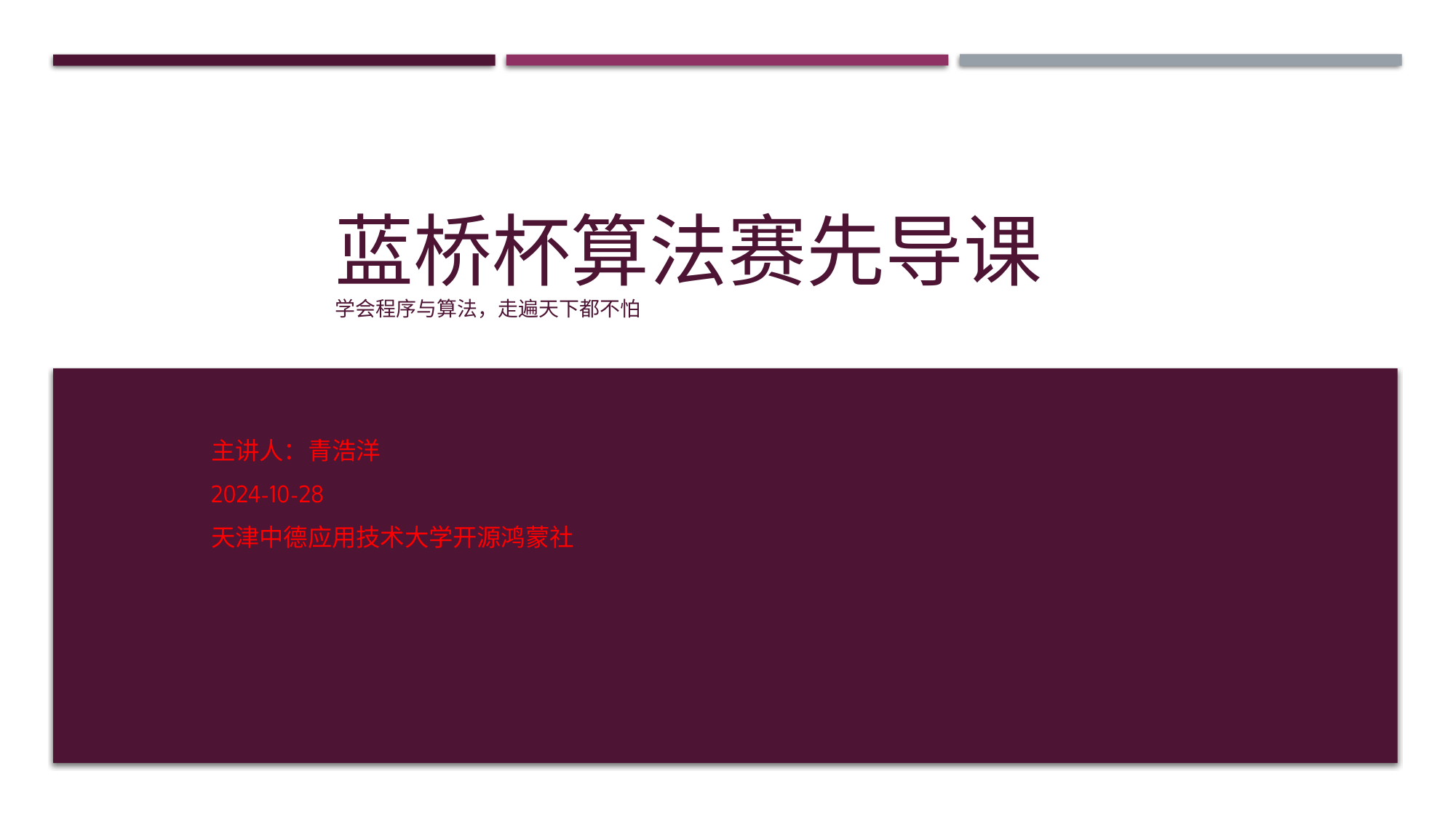

# 蓝桥杯算法赛先导课 学会程序与算法，走遍天下都不怕
主讲人：青浩洋
2024-10-28
天津中德应用技术大学开源鸿蒙社